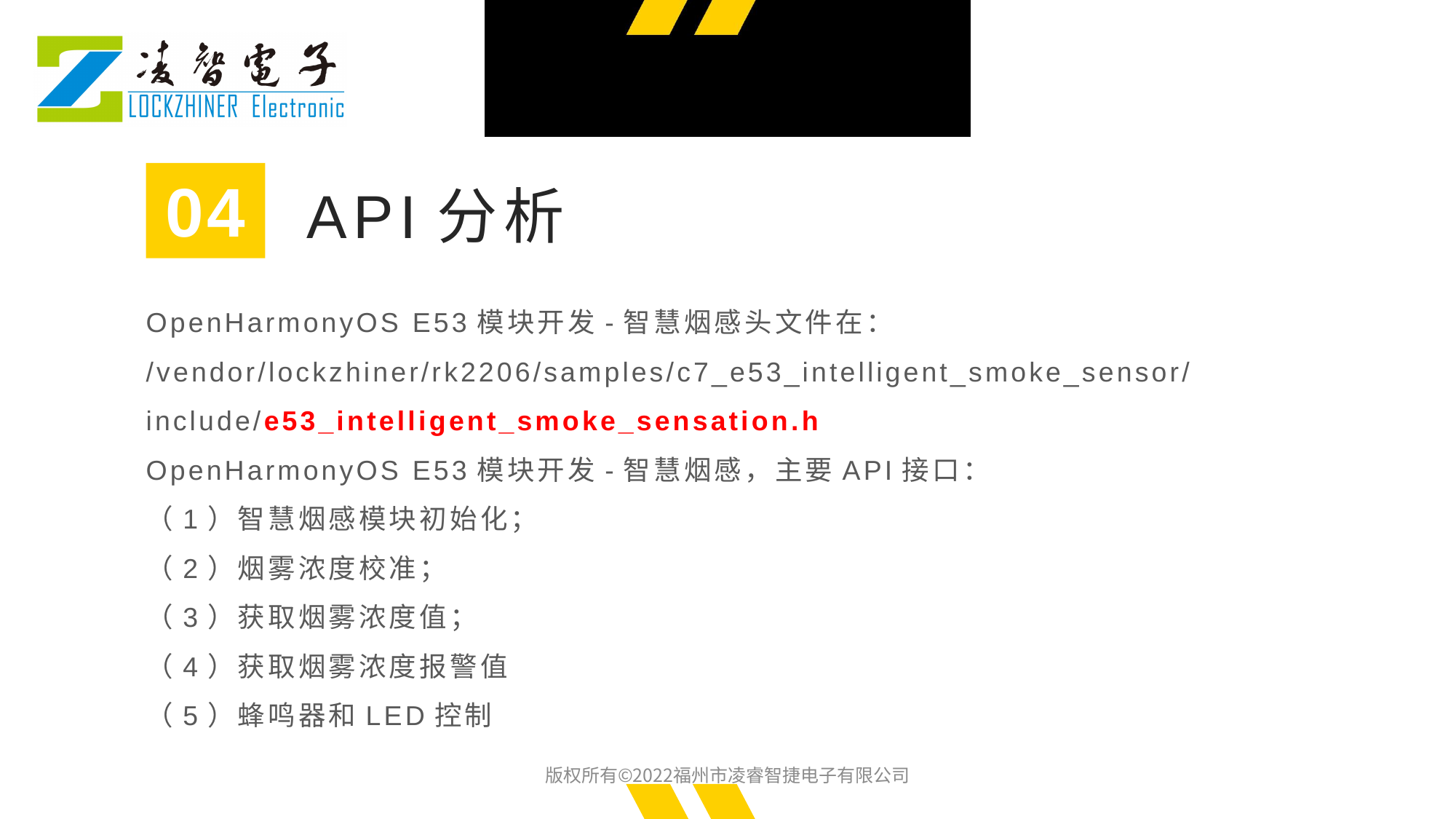

04
API分析
OpenHarmonyOS E53模块开发-智慧烟感头文件在： /vendor/lockzhiner/rk2206/samples/c7_e53_intelligent_smoke_sensor/include/e53_intelligent_smoke_sensation.h
OpenHarmonyOS E53模块开发-智慧烟感，主要API接口：
（1）智慧烟感模块初始化；
（2）烟雾浓度校准；
（3）获取烟雾浓度值；
（4）获取烟雾浓度报警值
（5）蜂鸣器和LED控制
版权所有©2022福州市凌睿智捷电子有限公司
6